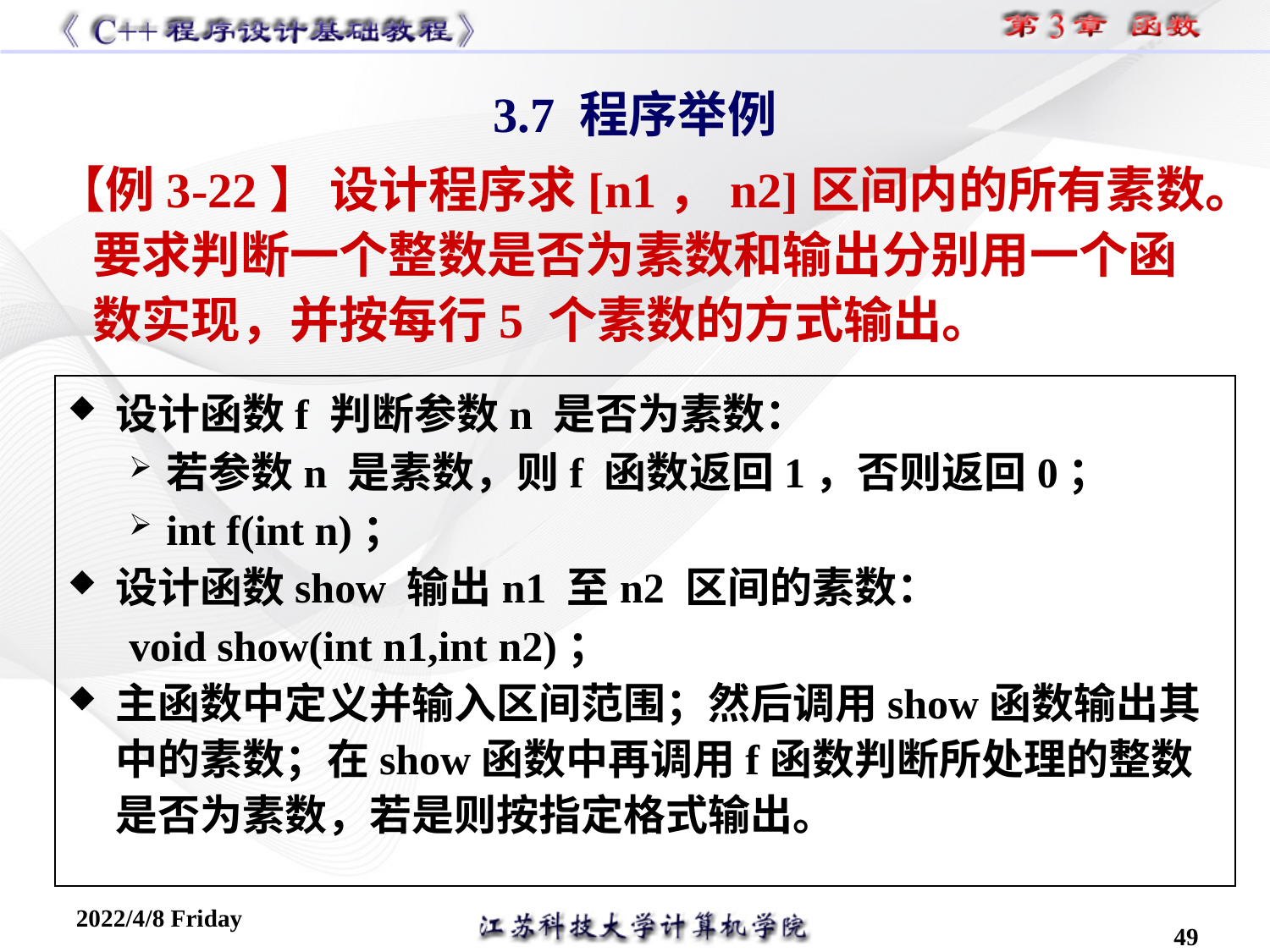

3.7 程序举例
【例3-22】 设计程序求[n1，n2]区间内的所有素数。要求判断一个整数是否为素数和输出分别用一个函数实现，并按每行5 个素数的方式输出。
设计函数f 判断参数n 是否为素数：
若参数n 是素数，则f 函数返回1，否则返回0；
int f(int n)；
设计函数show 输出n1 至n2 区间的素数：
void show(int n1,int n2)；
主函数中定义并输入区间范围；然后调用show函数输出其中的素数；在show函数中再调用f函数判断所处理的整数是否为素数，若是则按指定格式输出。